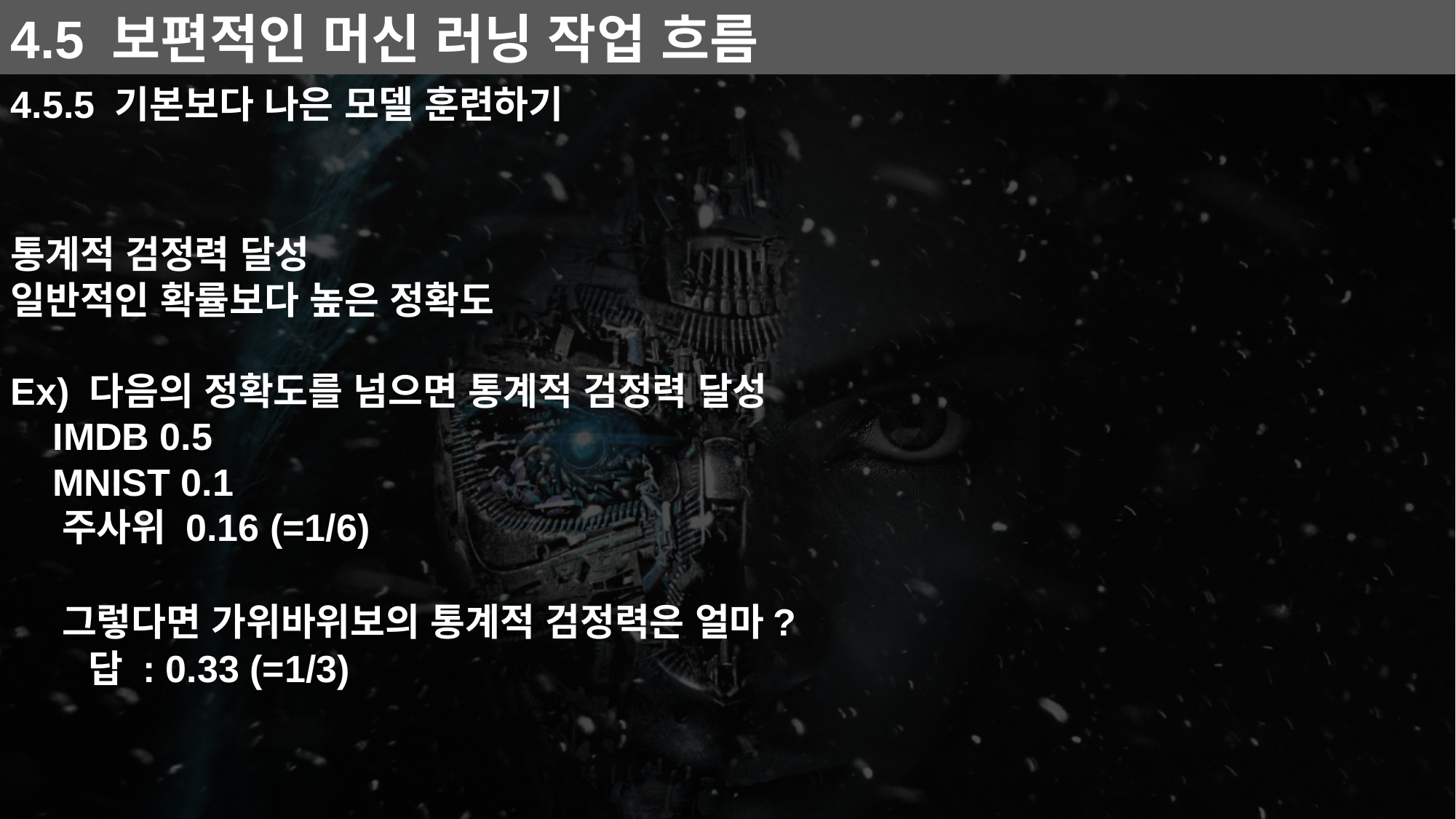

4.5 보편적인 머신 러닝 작업 흐름

4.5.5 기본보다 나은 모델 훈련하기
통계적 검정력 달성
일반적인 확률보다 높은 정확도

Ex) 다음의 정확도를 넘으면 통계적 검정력 달성
    IMDB 0.5
    MNIST 0.1
    주사위 0.16 (=1/6)
    그렇다면 가위바위보의 통계적 검정력은 얼마?
        답 : 0.33 (=1/3)